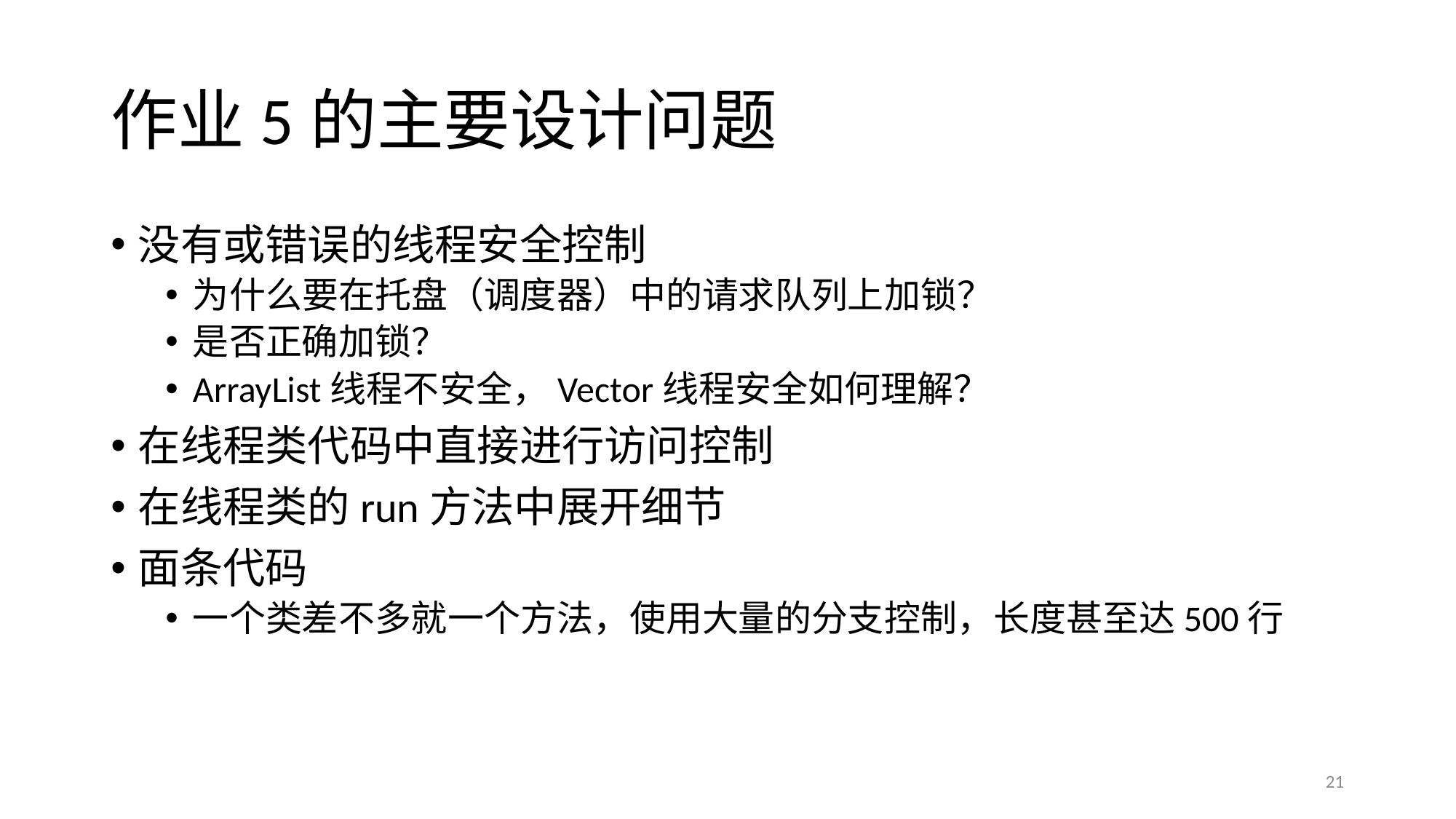

# 作业5的主要设计问题
没有或错误的线程安全控制
为什么要在托盘（调度器）中的请求队列上加锁？
是否正确加锁？
ArrayList线程不安全，Vector线程安全如何理解？
在线程类代码中直接进行访问控制
在线程类的run方法中展开细节
面条代码
一个类差不多就一个方法，使用大量的分支控制，长度甚至达500行
21